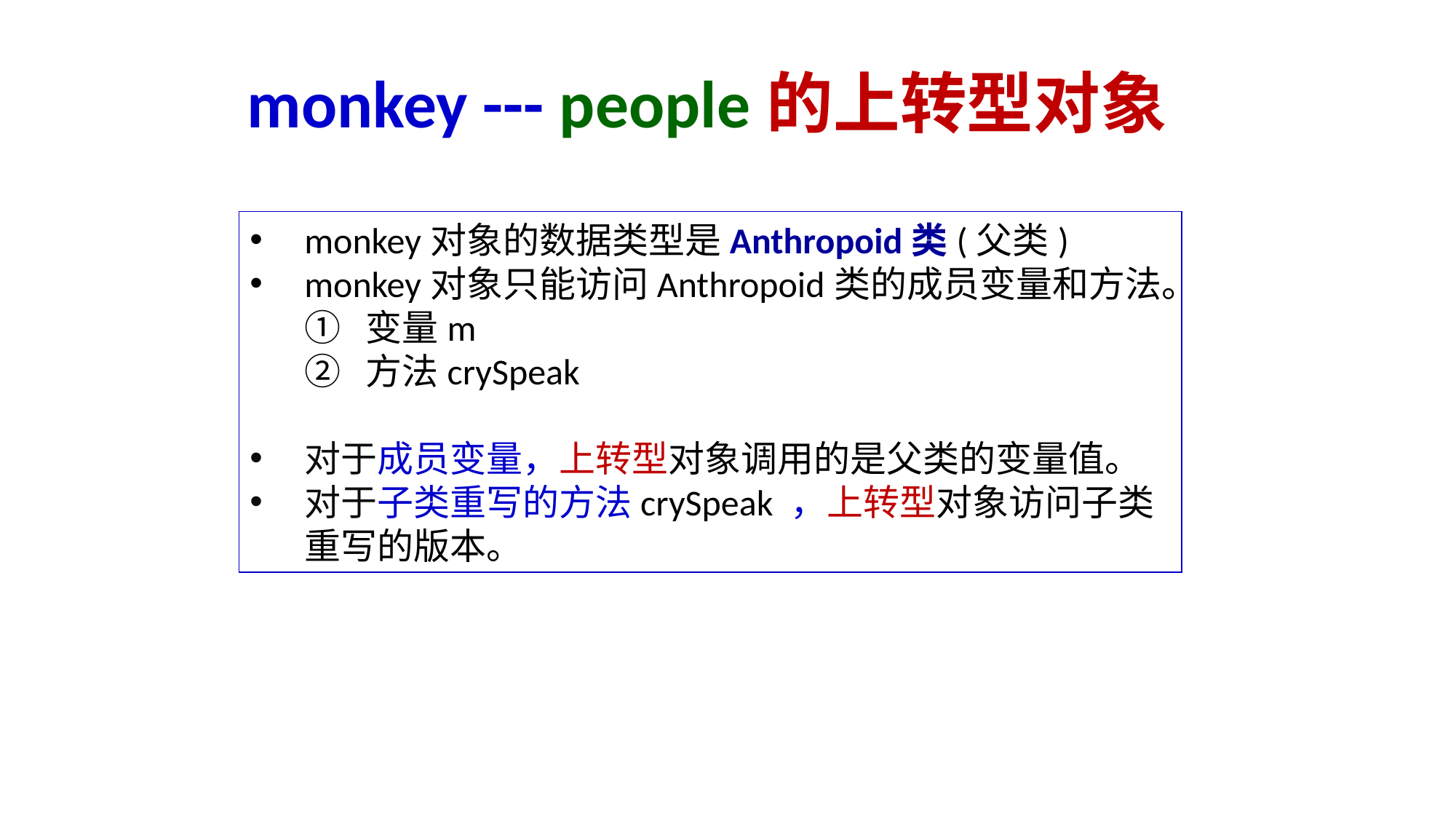

# monkey --- people的上转型对象
monkey对象的数据类型是Anthropoid类(父类)
monkey对象只能访问Anthropoid类的成员变量和方法。
变量m
方法crySpeak

对于成员变量，上转型对象调用的是父类的变量值。
对于子类重写的方法crySpeak ，上转型对象访问子类重写的版本。
65